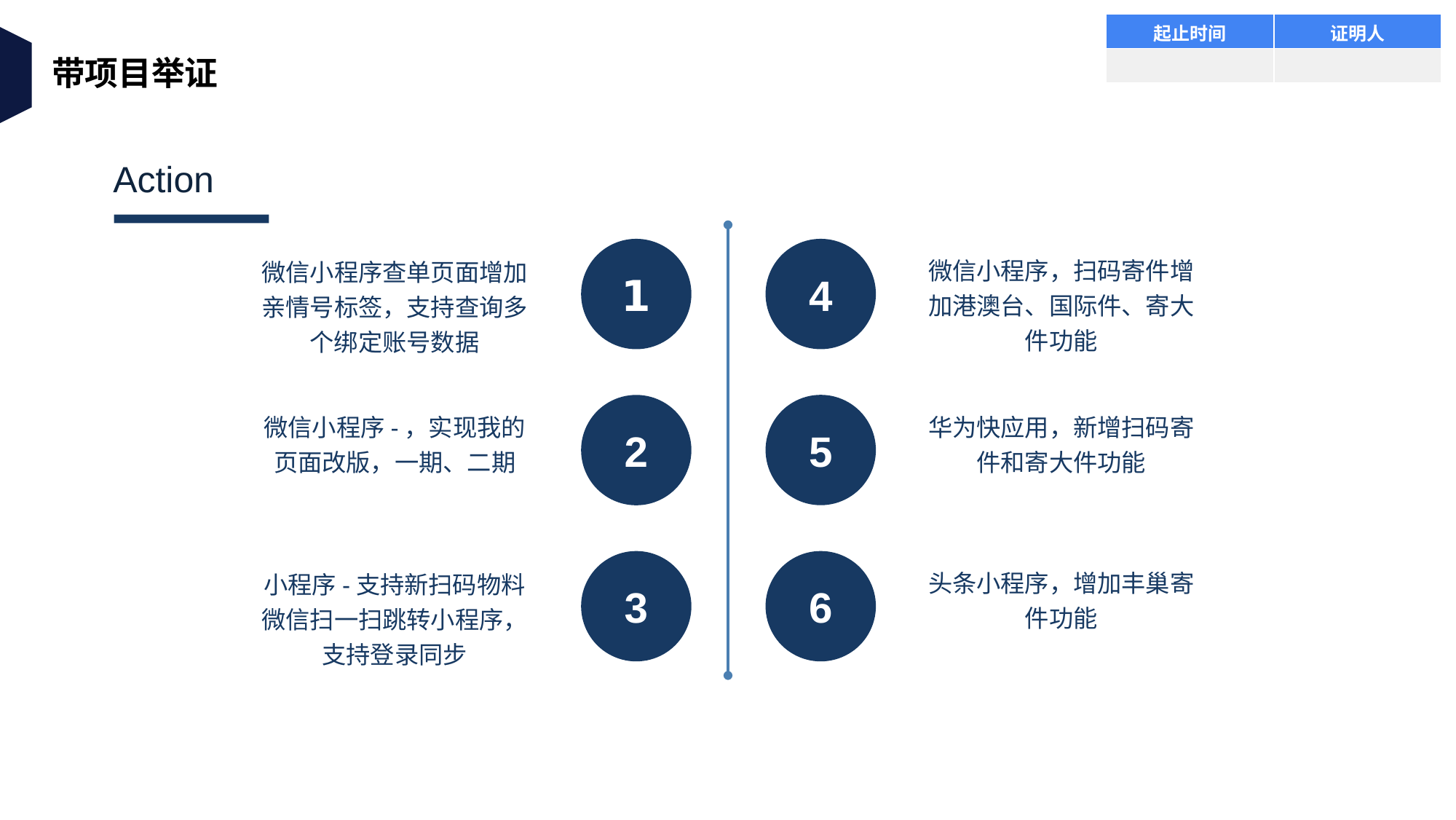

| 起止时间 | 证明人 |
| --- | --- |
|  |  |

带项目举证
Action

1
4
微信小程序，扫码寄件增加港澳台、国际件、寄大件功能
微信小程序查单页面增加亲情号标签，支持查询多个绑定账号数据
5
2
微信小程序-，实现我的页面改版，一期、二期
华为快应用，新增扫码寄件和寄大件功能
3
6
头条小程序，增加丰巢寄件功能
小程序-支持新扫码物料微信扫一扫跳转小程序，支持登录同步